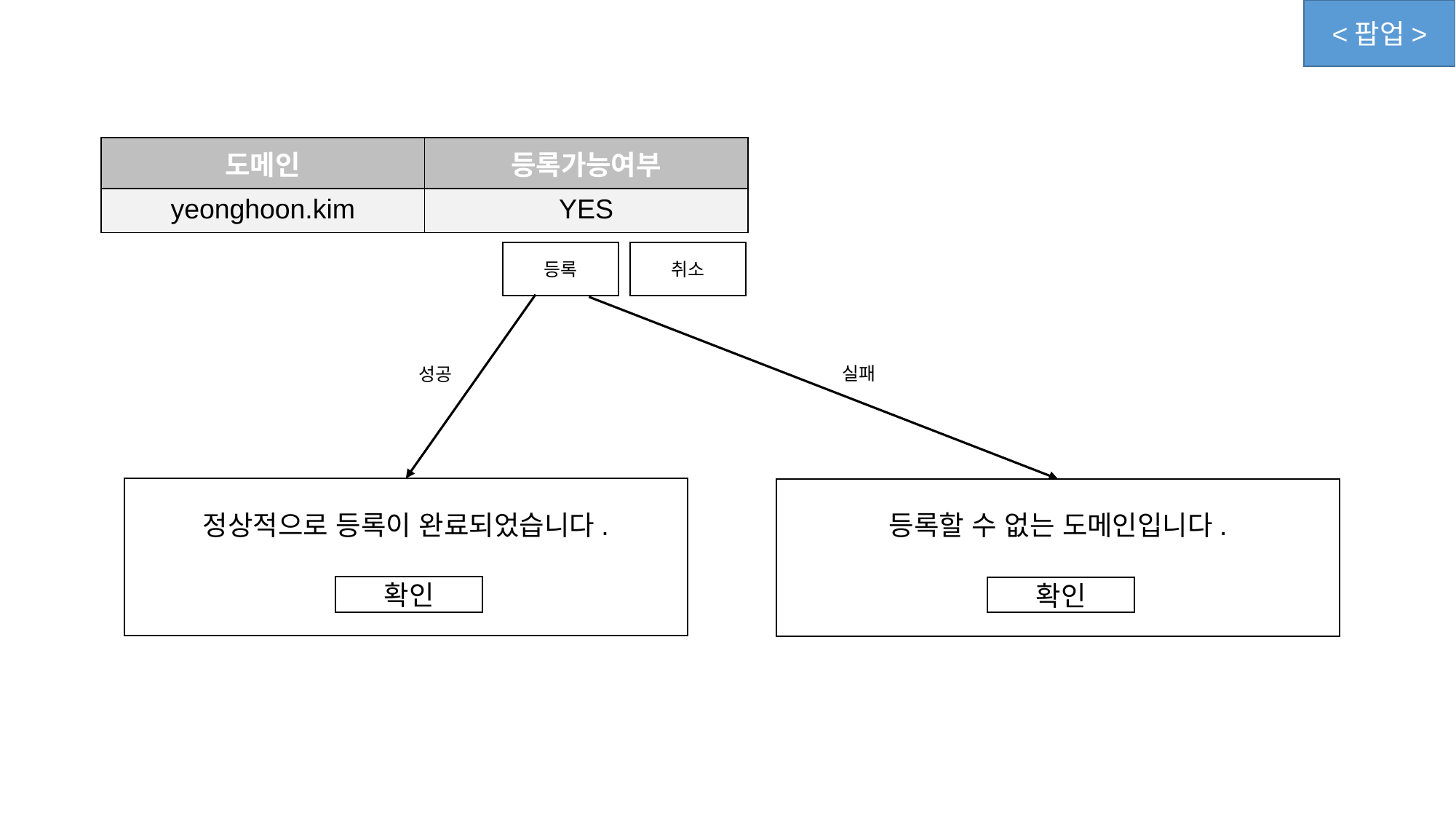

<팝업>
| 도메인 | 등록가능여부 |
| --- | --- |
| yeonghoon.kim | YES |
등록
취소
실패
성공
정상적으로 등록이 완료되었습니다.

등록할 수 없는 도메인입니다.

확인
확인